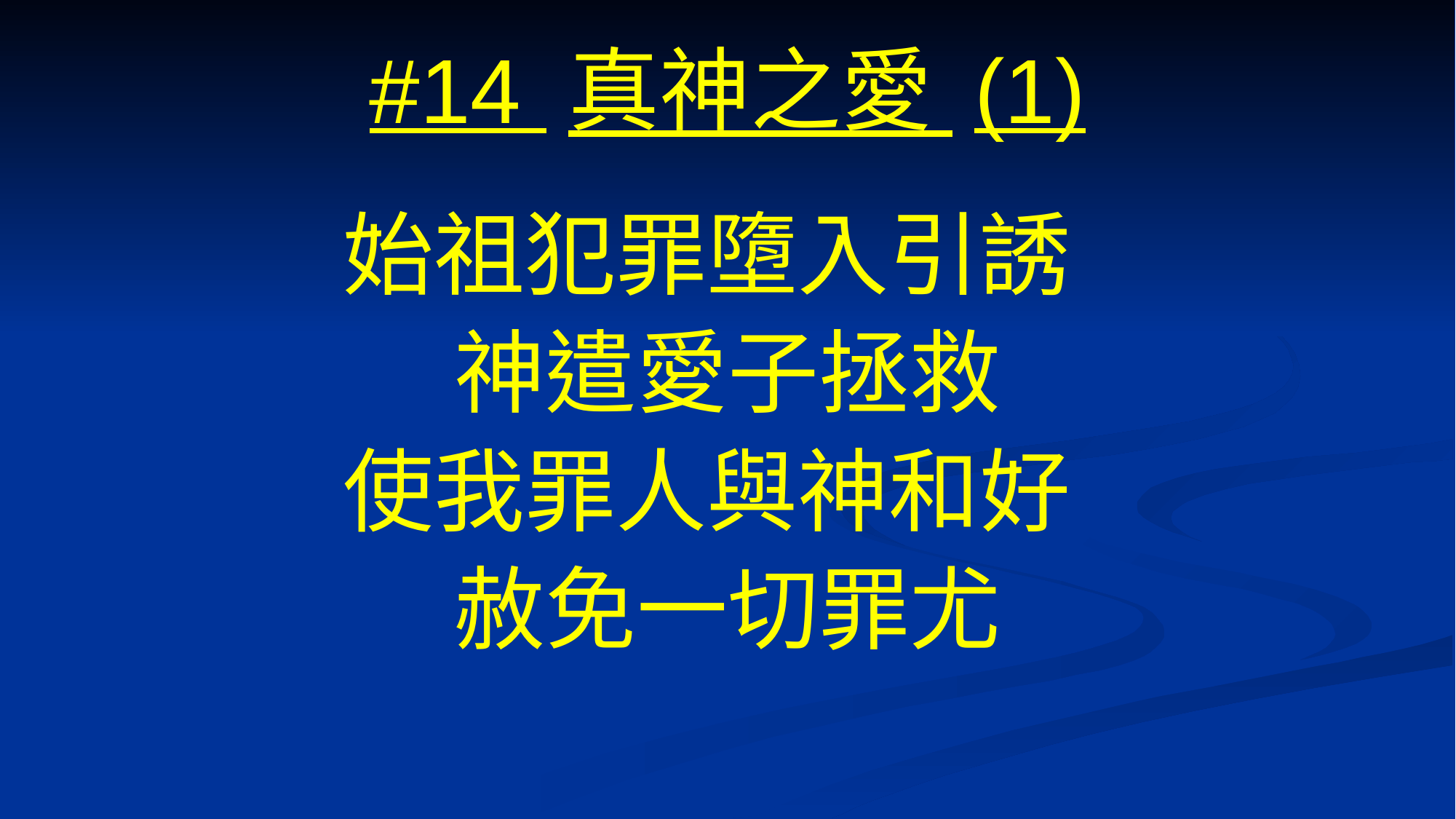

# #14 真神之愛 (1)
始祖犯罪墮入引誘
神遣愛子拯救
使我罪人與神和好
赦免一切罪尤